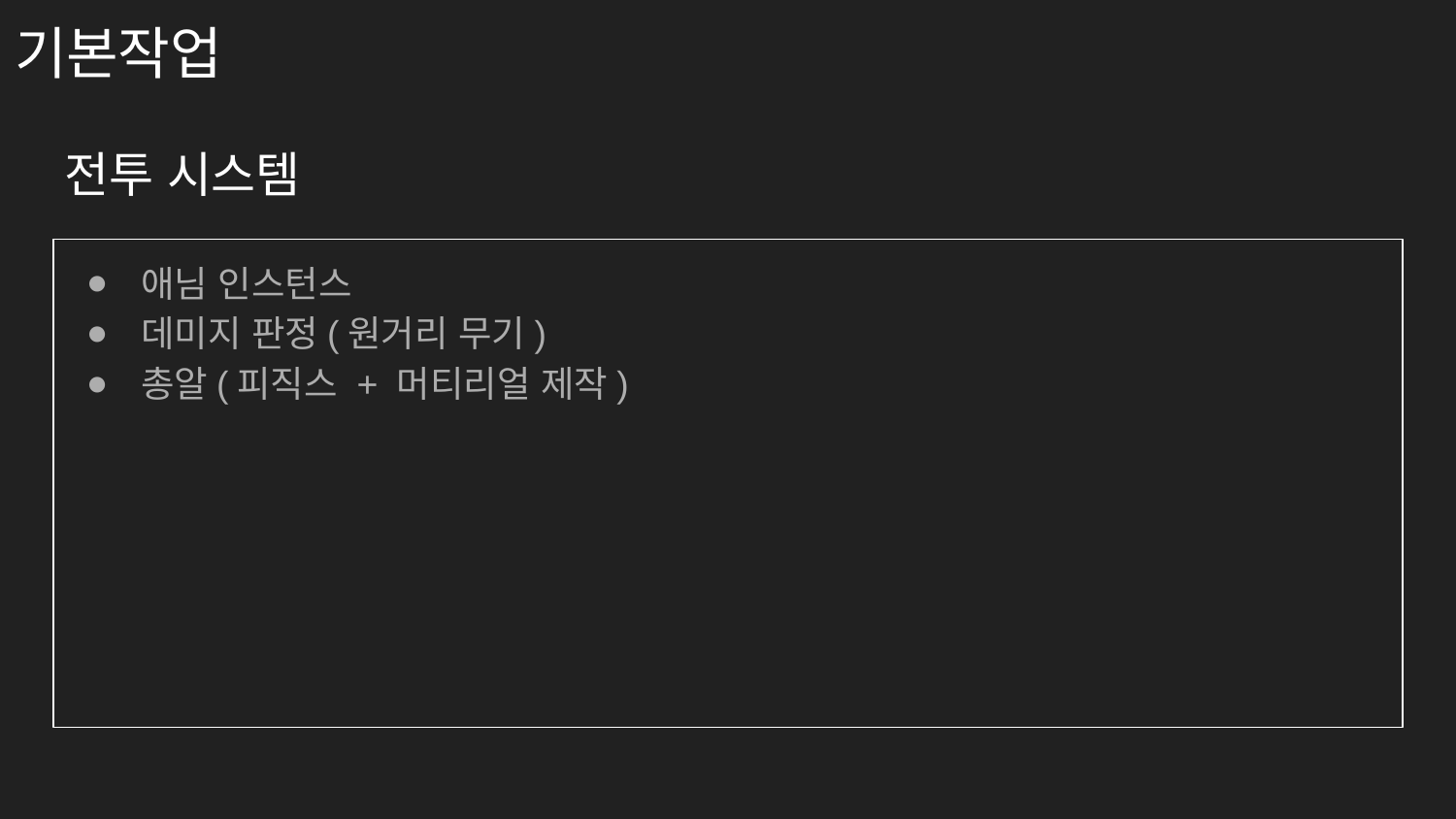

# 기본작업
전투 시스템
애님 인스턴스
데미지 판정(원거리 무기)
총알(피직스 + 머티리얼 제작)